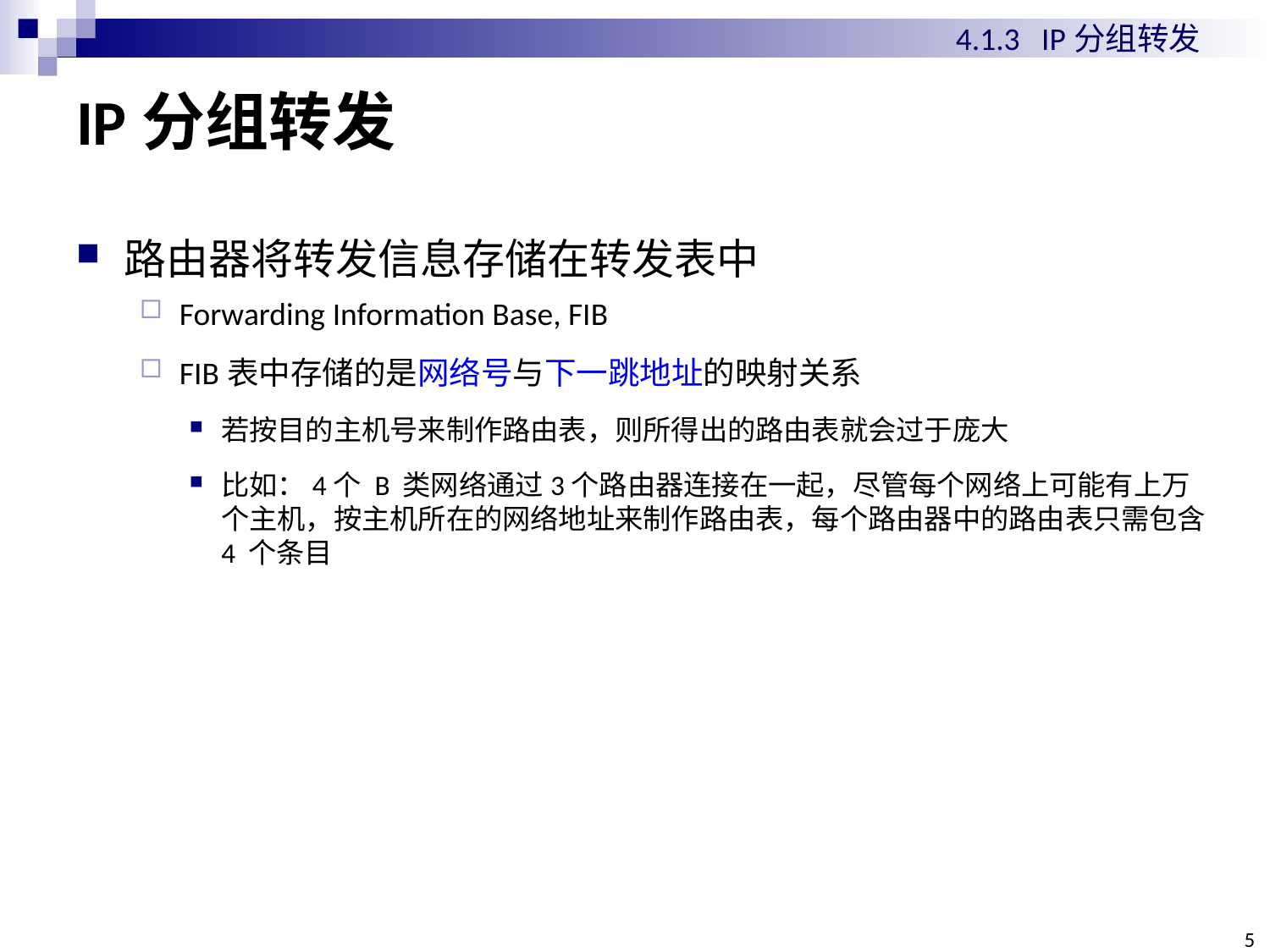

4.1.3   IP分组转发
# IP分组转发
路由器将转发信息存储在转发表中
Forwarding Information Base, FIB
FIB表中存储的是网络号与下一跳地址的映射关系
若按目的主机号来制作路由表，则所得出的路由表就会过于庞大
比如：4个 B 类网络通过3个路由器连接在一起，尽管每个网络上可能有上万个主机，按主机所在的网络地址来制作路由表，每个路由器中的路由表只需包含 4 个条目
5